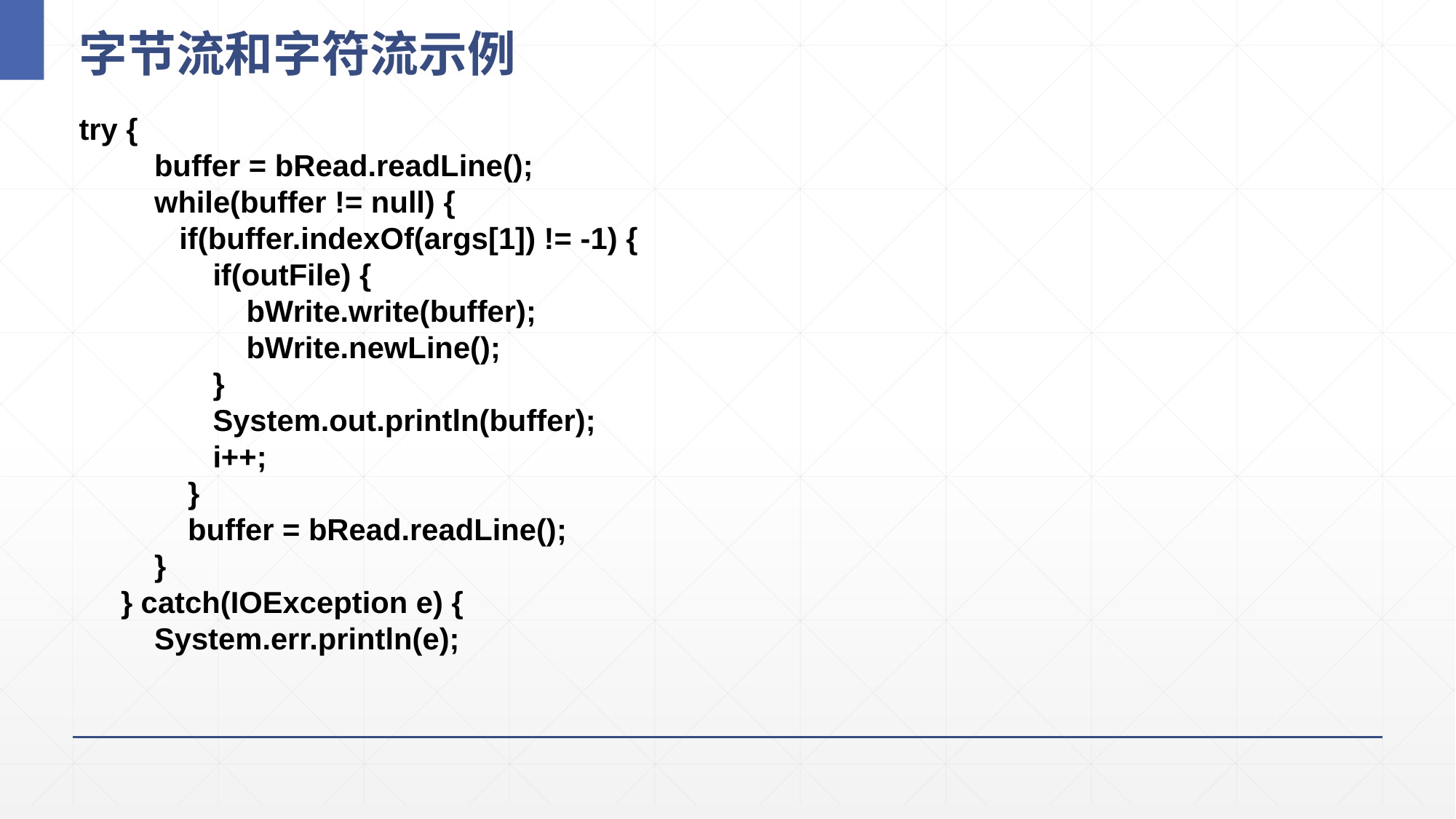

# 字节流和字符流示例
try {
         buffer = bRead.readLine();
         while(buffer != null) {
            if(buffer.indexOf(args[1]) != -1) {
                if(outFile) {
                    bWrite.write(buffer);
                    bWrite.newLine();
                }
                System.out.println(buffer);
                i++;
             }
             buffer = bRead.readLine();
         }
     } catch(IOException e) {
         System.err.println(e);